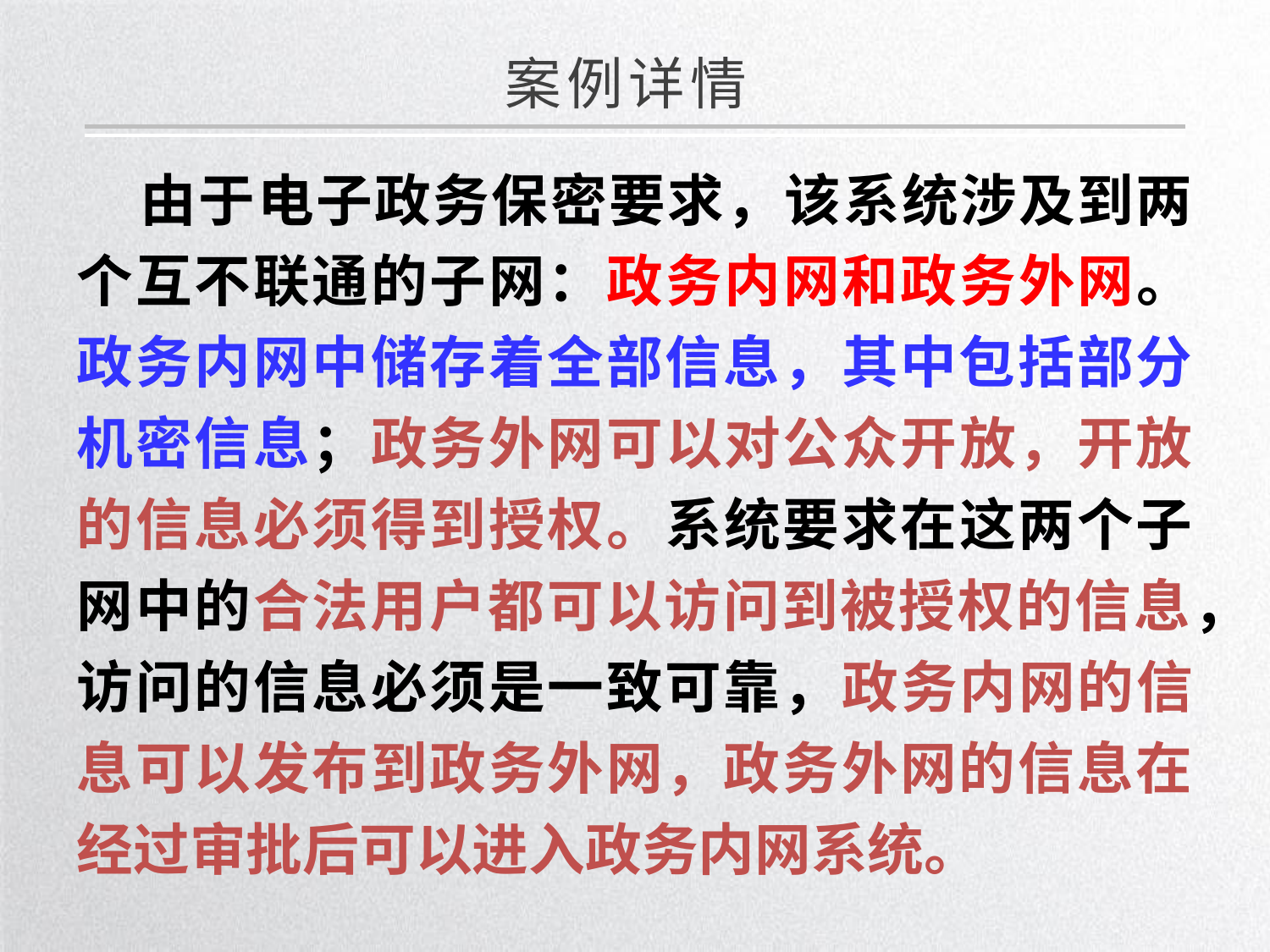

案例详情
由于电子政务保密要求，该系统涉及到两个互不联通的子网：政务内网和政务外网。政务内网中储存着全部信息，其中包括部分机密信息；政务外网可以对公众开放，开放的信息必须得到授权。系统要求在这两个子网中的合法用户都可以访问到被授权的信息，访问的信息必须是一致可靠，政务内网的信息可以发布到政务外网，政务外网的信息在经过审批后可以进入政务内网系统。